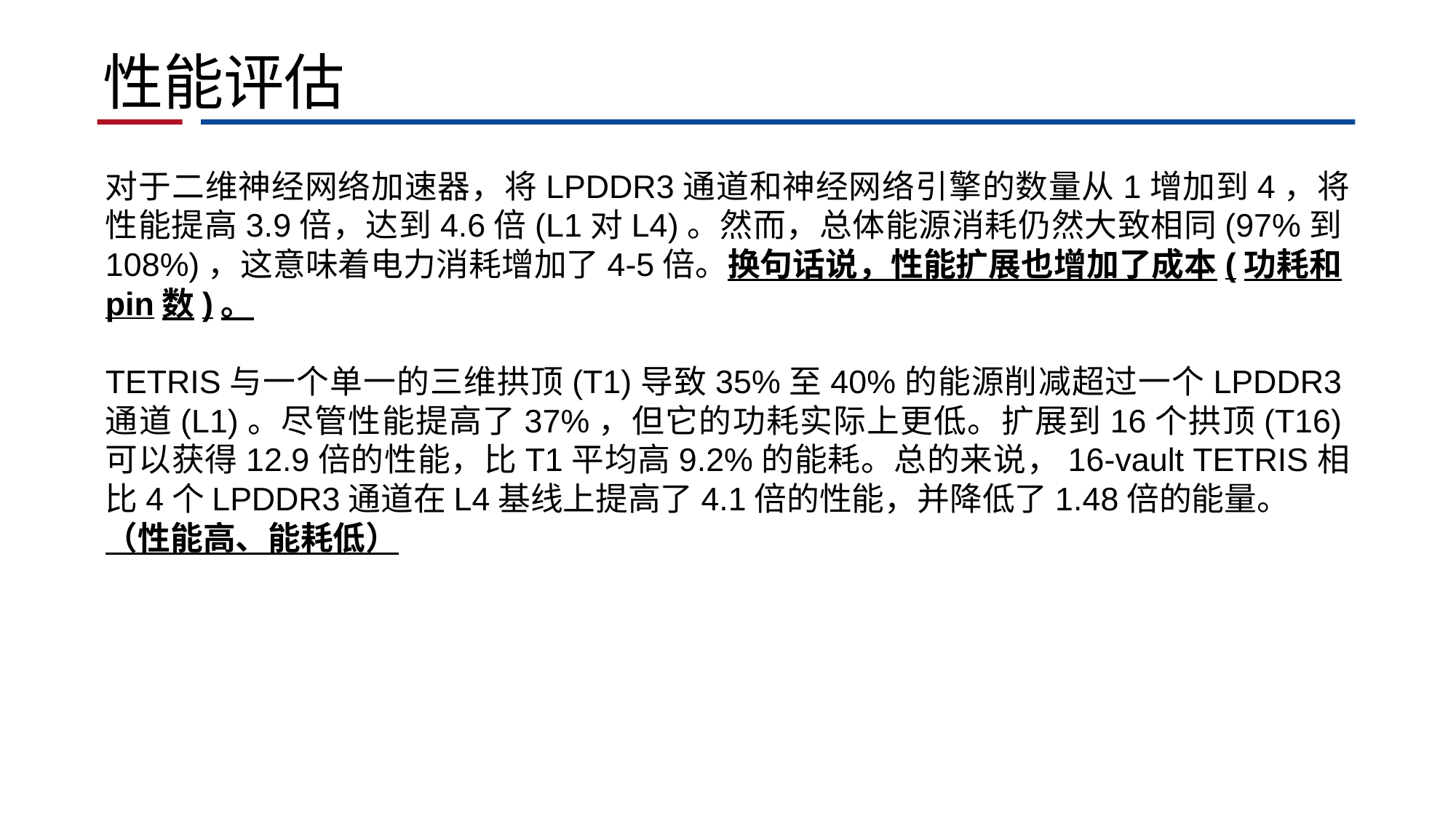

# 性能评估
对于二维神经网络加速器，将LPDDR3通道和神经网络引擎的数量从1增加到4，将性能提高3.9倍，达到4.6倍(L1对L4)。然而，总体能源消耗仍然大致相同(97%到108%)，这意味着电力消耗增加了4-5倍。换句话说，性能扩展也增加了成本(功耗和pin数)。

TETRIS与一个单一的三维拱顶(T1)导致35%至40%的能源削减超过一个LPDDR3通道(L1)。尽管性能提高了37%，但它的功耗实际上更低。扩展到16个拱顶(T16)可以获得12.9倍的性能，比T1平均高9.2%的能耗。总的来说，16-vault TETRIS相比4个LPDDR3通道在L4基线上提高了4.1倍的性能，并降低了1.48倍的能量。
（性能高、能耗低）
24